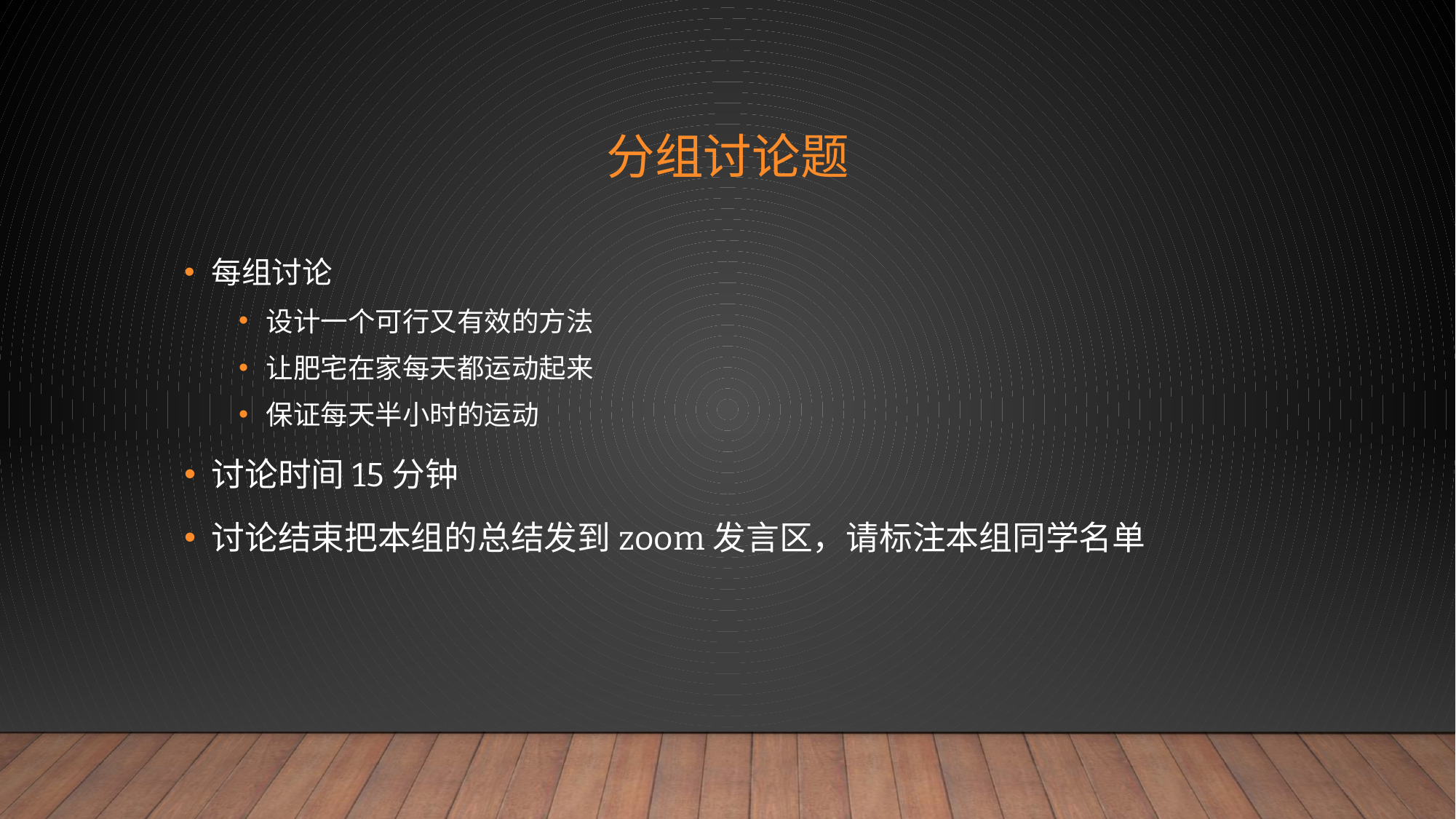

# 分组讨论题
每组讨论
设计一个可行又有效的方法
让肥宅在家每天都运动起来
保证每天半小时的运动
讨论时间15分钟
讨论结束把本组的总结发到zoom发言区，请标注本组同学名单